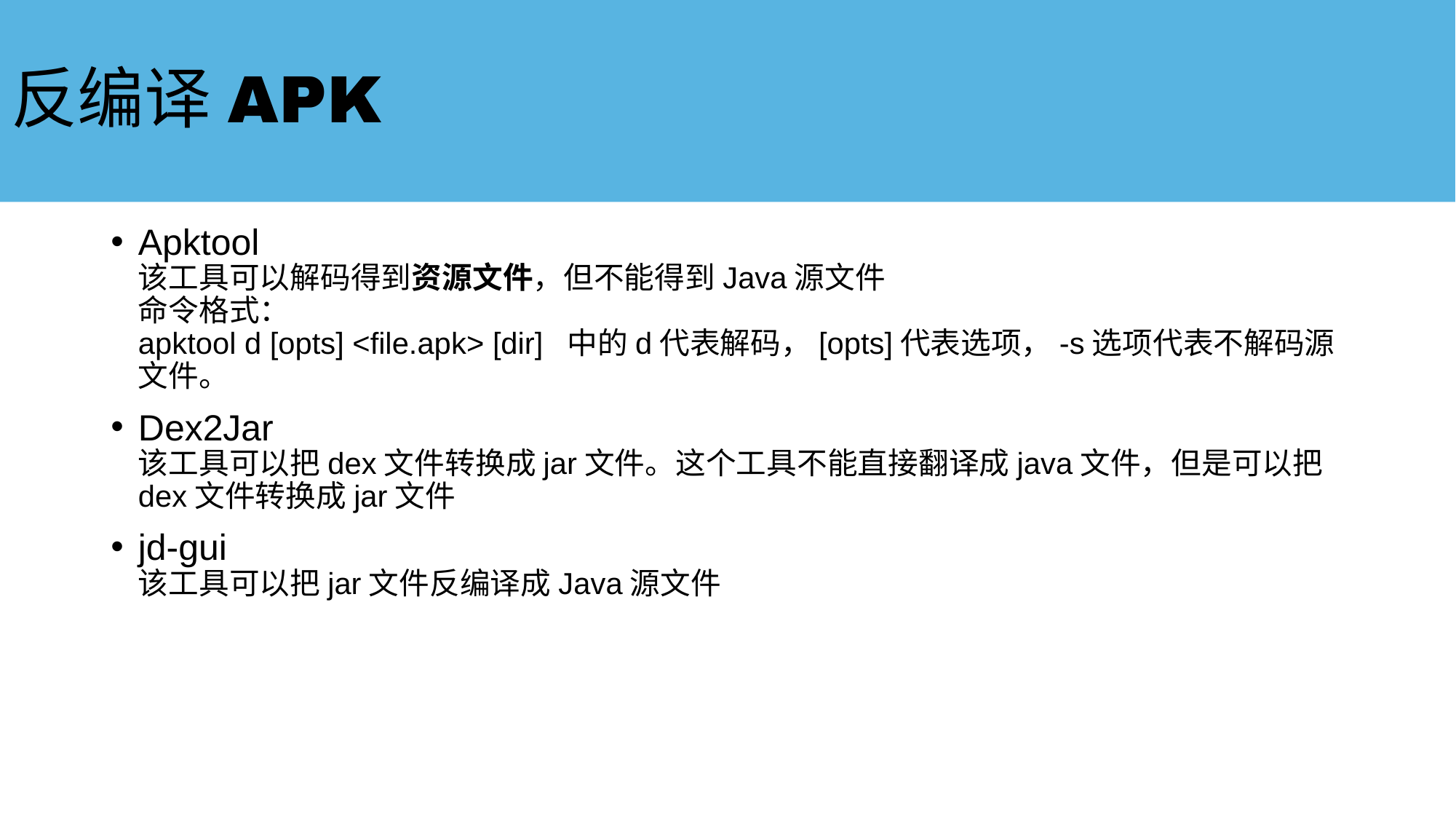

# 反编译APK
Apktool
该工具可以解码得到资源文件，但不能得到Java源文件
命令格式：
apktool d [opts] <file.apk> [dir]  中的d代表解码，[opts]代表选项，-s选项代表不解码源文件。
Dex2Jar
该工具可以把dex文件转换成jar文件。这个工具不能直接翻译成java文件，但是可以把dex文件转换成jar文件
jd-gui
该工具可以把jar文件反编译成Java源文件